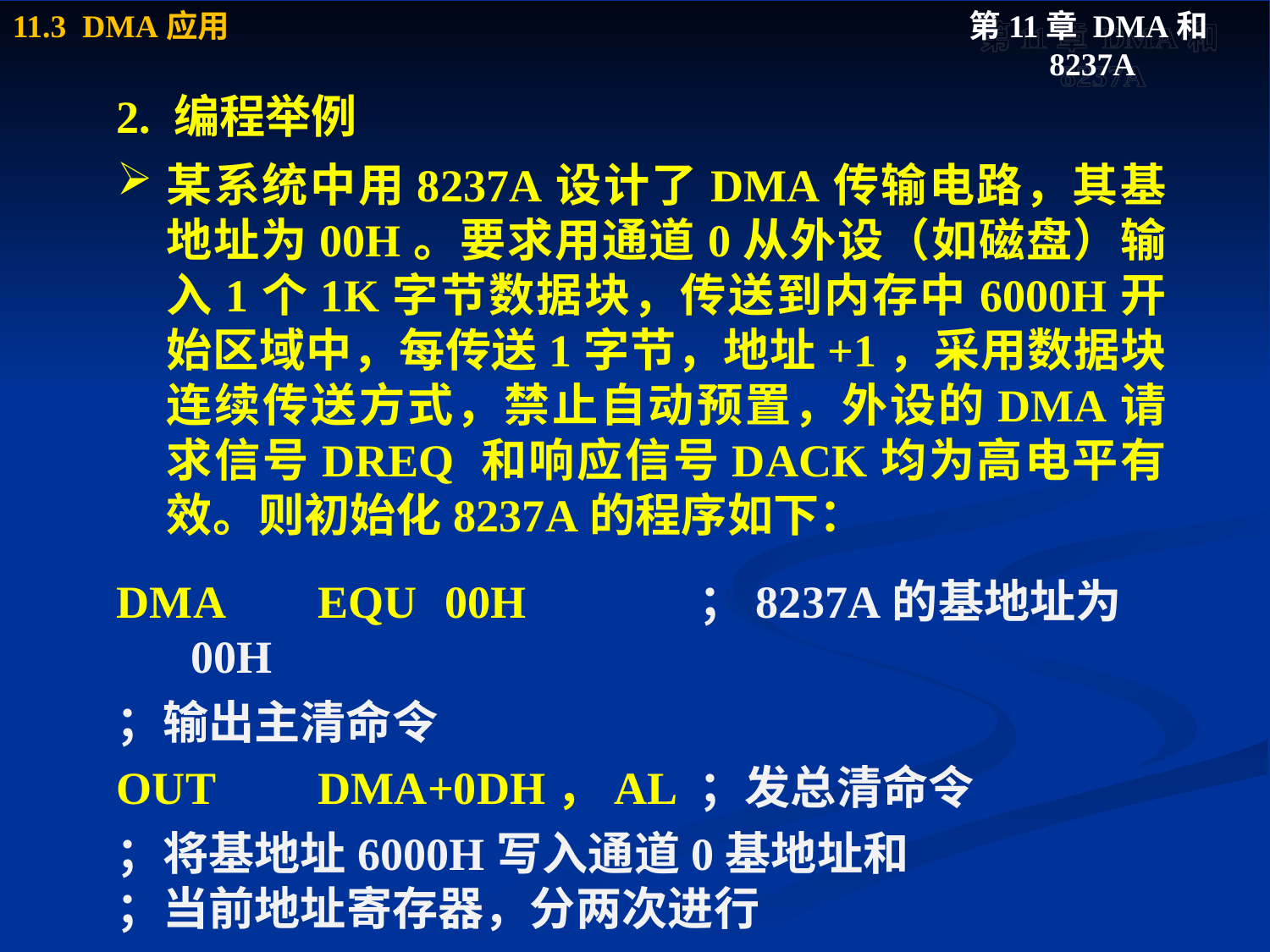

2. 编程举例
某系统中用8237A设计了DMA传输电路，其基地址为00H。要求用通道0从外设（如磁盘）输入1个1K字节数据块，传送到内存中6000H开始区域中，每传送1字节，地址+1，采用数据块连续传送方式，禁止自动预置，外设的DMA请求信号DREQ 和响应信号DACK均为高电平有效。则初始化8237A的程序如下：
DMA	EQU	00H		；8237A的基地址为00H
；输出主清命令
OUT	DMA+0DH，AL	；发总清命令
；将基地址6000H写入通道0基地址和
；当前地址寄存器，分两次进行